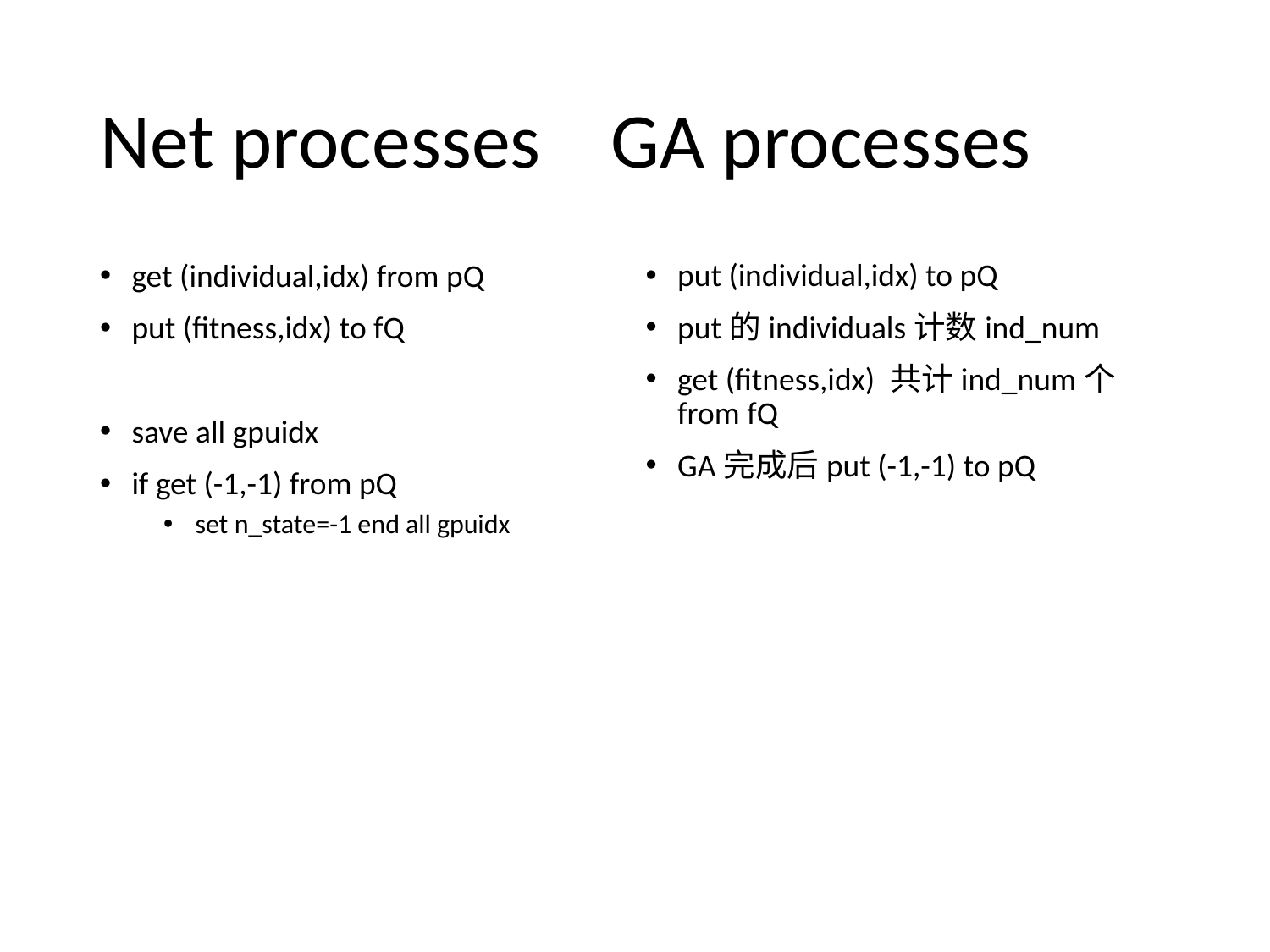

# Net processes    GA processes
put (individual,idx) to pQ
put的individuals计数ind_num
get (fitness,idx) 共计ind_num个 from fQ
GA完成后put (-1,-1) to pQ
get (individual,idx) from pQ
put (fitness,idx) to fQ

save all gpuidx
if get (-1,-1) from pQ
set n_state=-1 end all gpuidx